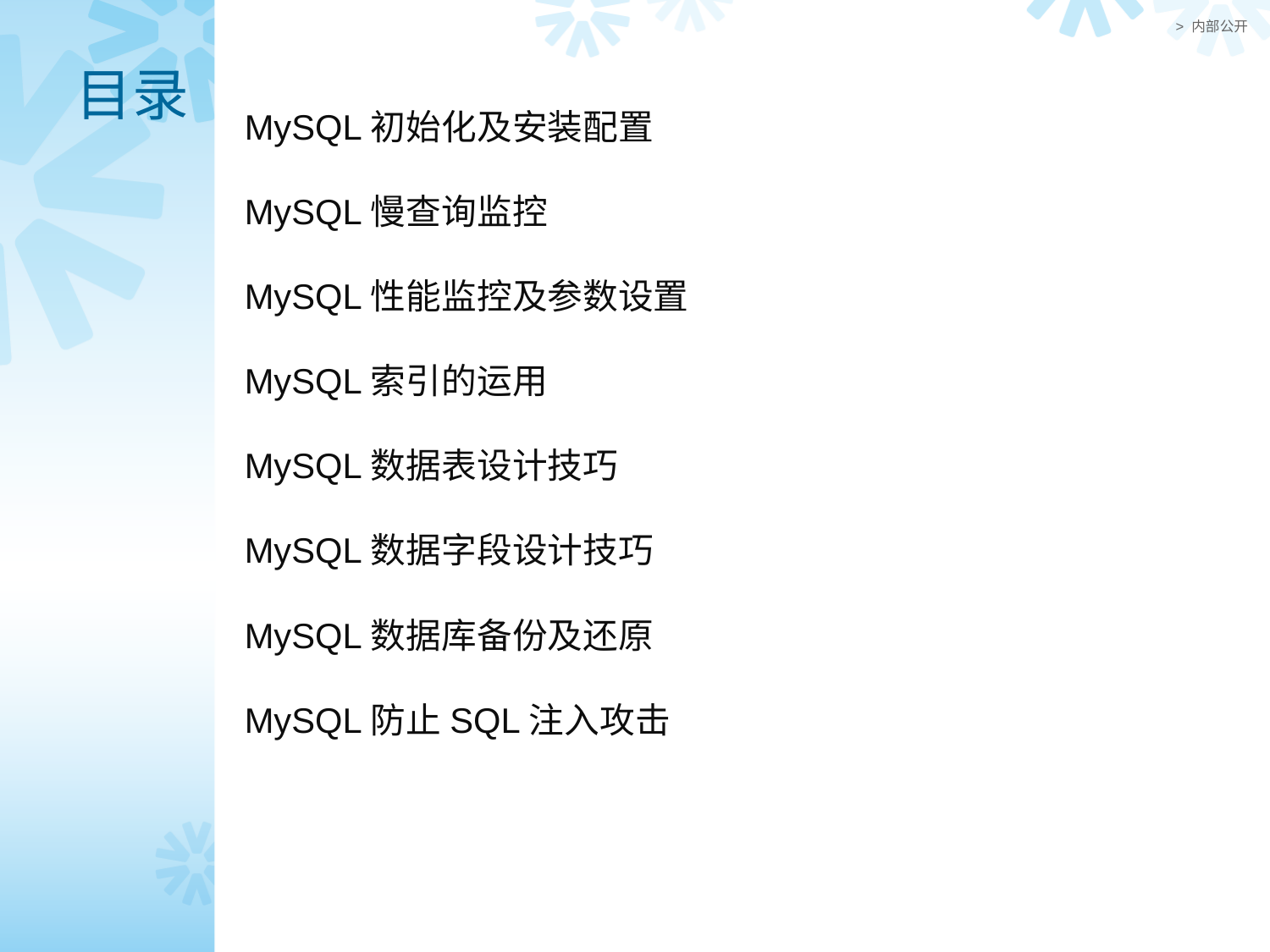

目录
MySQL初始化及安装配置
MySQL慢查询监控
MySQL性能监控及参数设置
MySQL索引的运用
MySQL数据表设计技巧
MySQL数据字段设计技巧
MySQL数据库备份及还原
MySQL防止SQL注入攻击